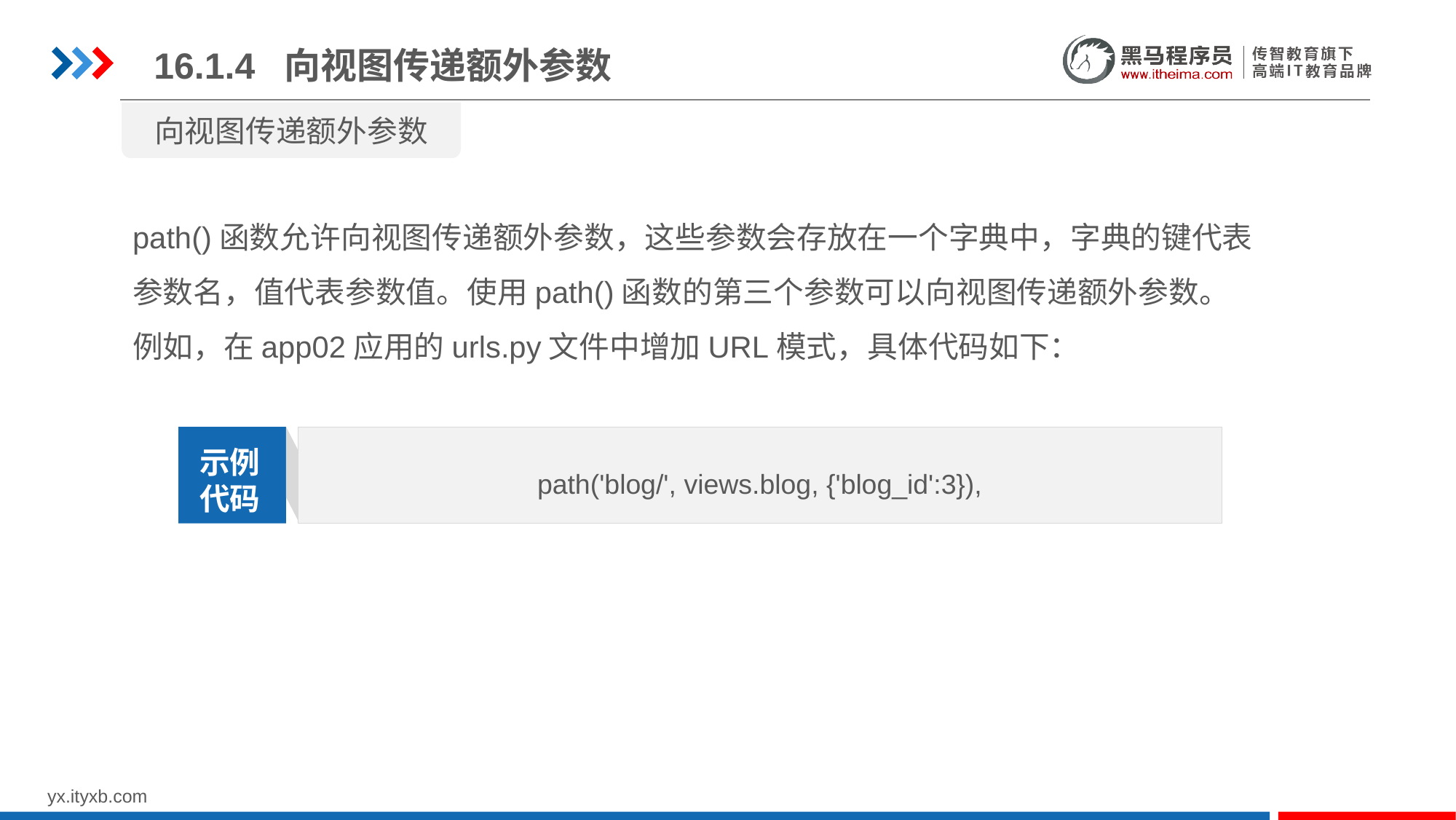

16.1.4  向视图传递额外参数

向视图传递额外参数
path()函数允许向视图传递额外参数，这些参数会存放在一个字典中，字典的键代表参数名，值代表参数值。使用path()函数的第三个参数可以向视图传递额外参数。
例如，在app02应用的urls.py文件中增加URL模式，具体代码如下：

path('blog/', views.blog, {'blog_id':3}),

示例代码